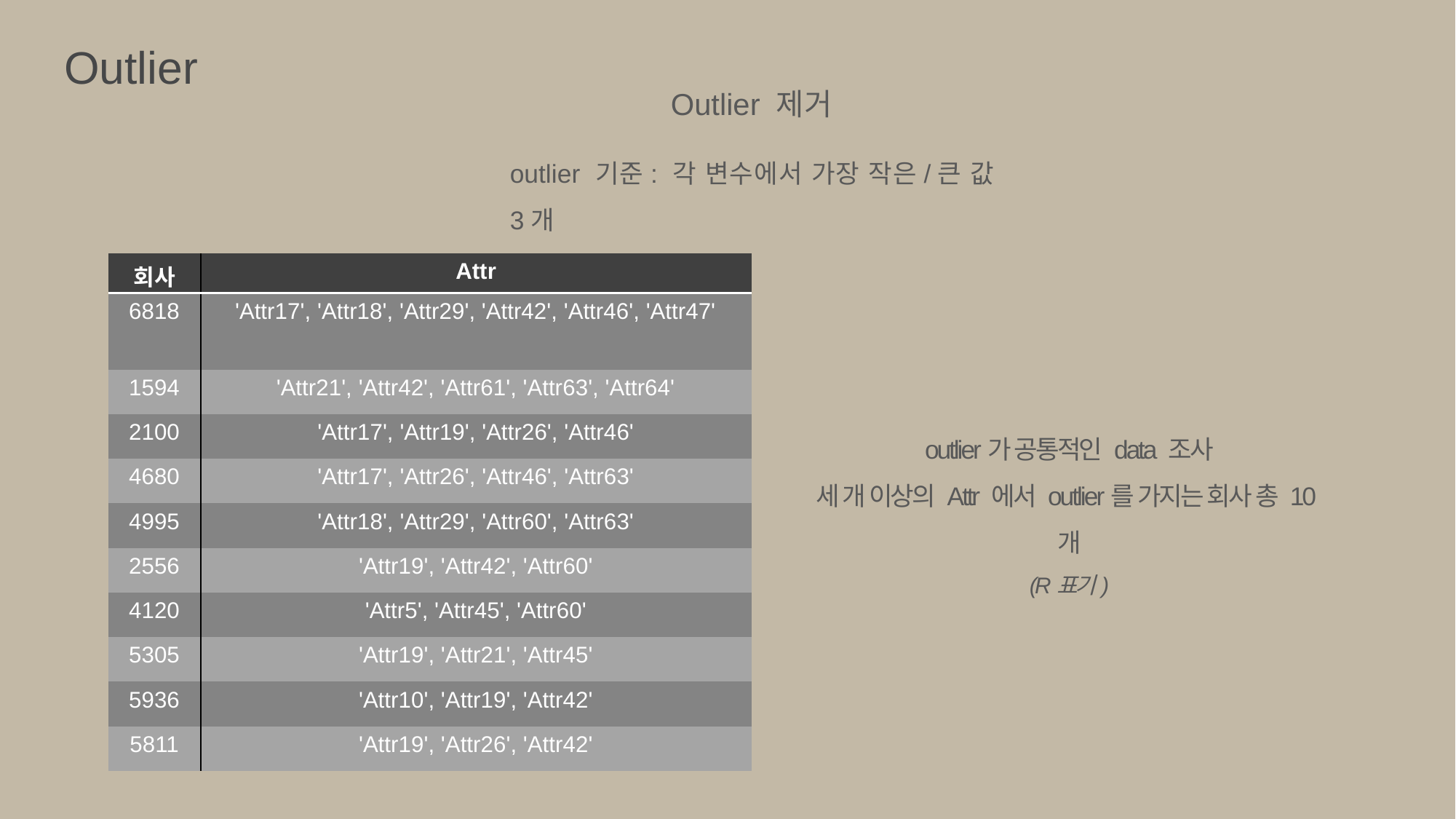

Outlier
Outlier 제거
outlier 기준: 각 변수에서 가장 작은/큰 값 3개
| 회사 | Attr |
| --- | --- |
| 6818 | 'Attr17', 'Attr18', 'Attr29', 'Attr42', 'Attr46', 'Attr47' |
| 1594 | 'Attr21', 'Attr42', 'Attr61', 'Attr63', 'Attr64' |
| 2100 | 'Attr17', 'Attr19', 'Attr26', 'Attr46' |
| 4680 | 'Attr17', 'Attr26', 'Attr46', 'Attr63' |
| 4995 | 'Attr18', 'Attr29', 'Attr60', 'Attr63' |
| 2556 | 'Attr19', 'Attr42', 'Attr60' |
| 4120 | 'Attr5', 'Attr45', 'Attr60' |
| 5305 | 'Attr19', 'Attr21', 'Attr45' |
| 5936 | 'Attr10', 'Attr19', 'Attr42' |
| 5811 | 'Attr19', 'Attr26', 'Attr42' |
outlier가 공통적인 data 조사
세 개 이상의 Attr 에서 outlier를 가지는 회사 총 10개
(R표기)